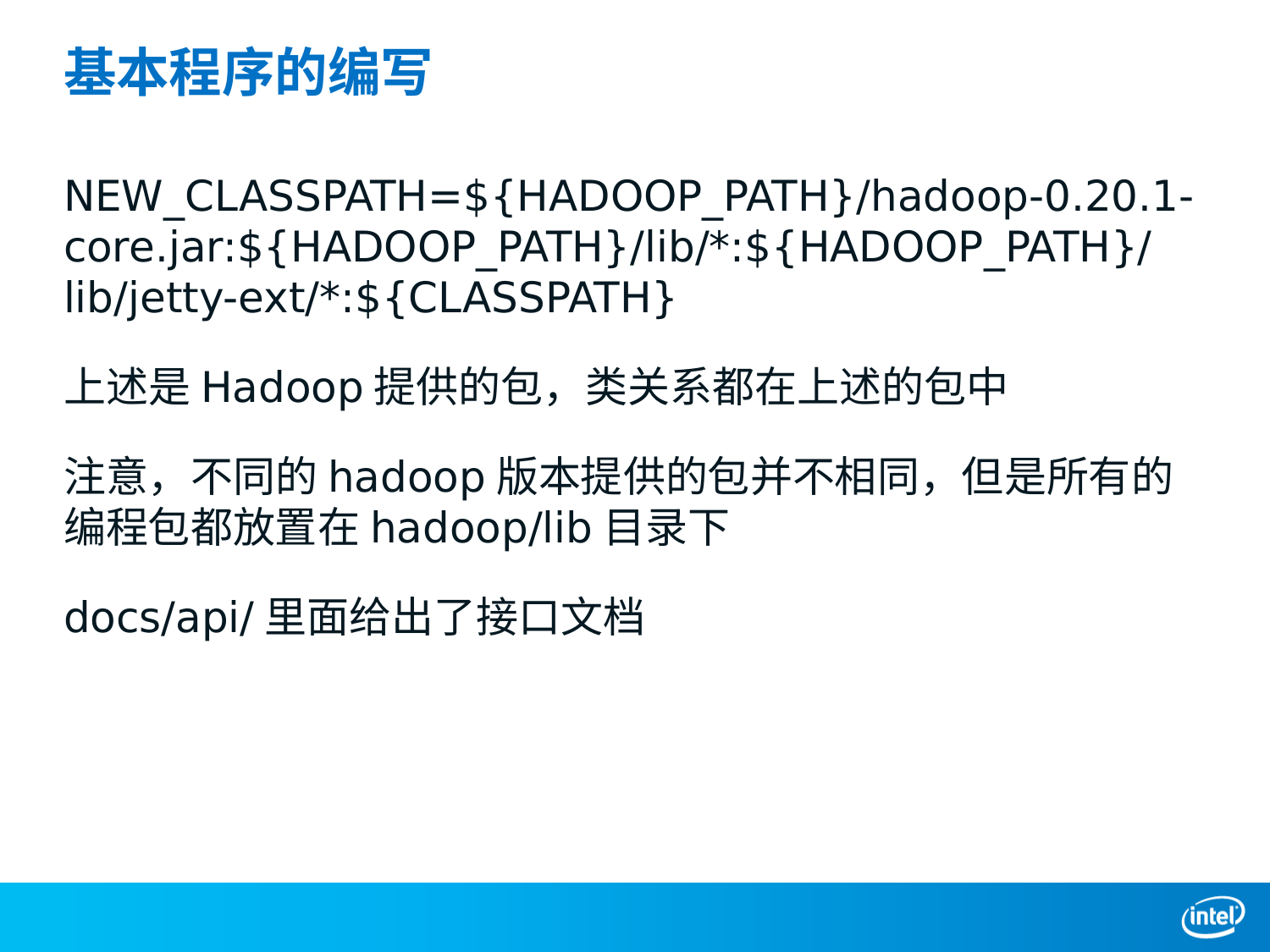

# 基本程序的编写
NEW_CLASSPATH=${HADOOP_PATH}/hadoop-0.20.1-core.jar:${HADOOP_PATH}/lib/*:${HADOOP_PATH}/lib/jetty-ext/*:${CLASSPATH}
上述是Hadoop提供的包，类关系都在上述的包中
注意，不同的hadoop版本提供的包并不相同，但是所有的编程包都放置在hadoop/lib目录下
docs/api/里面给出了接口文档